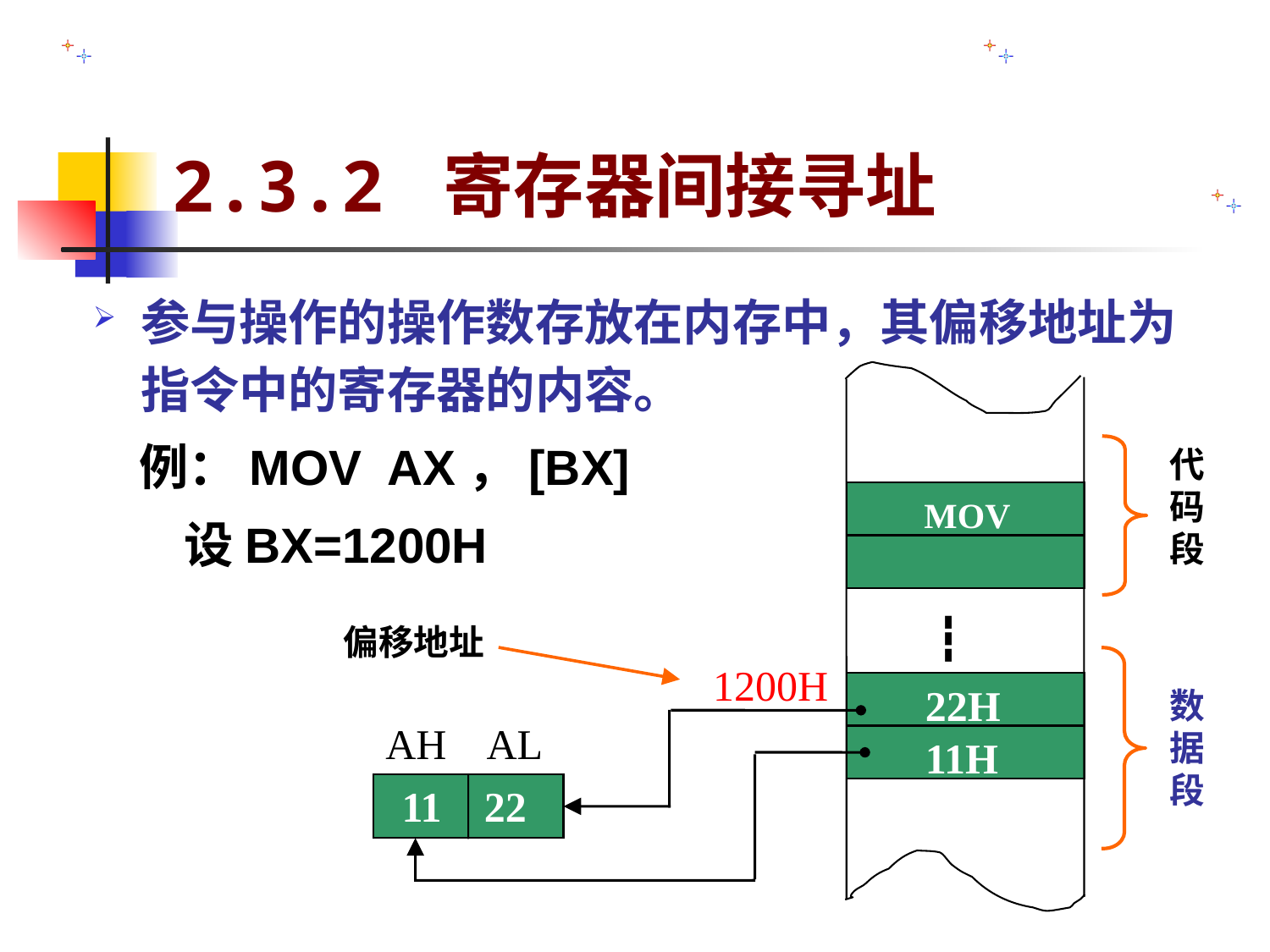

# 2.3.2 寄存器间接寻址
参与操作的操作数存放在内存中，其偏移地址为指令中的寄存器的内容。

   例：MOV  AX，[BX]
       设BX=1200H

代码段

MOV

┇
偏移地址

1200H

22H
数据段

AH    AL

11H

  11    22